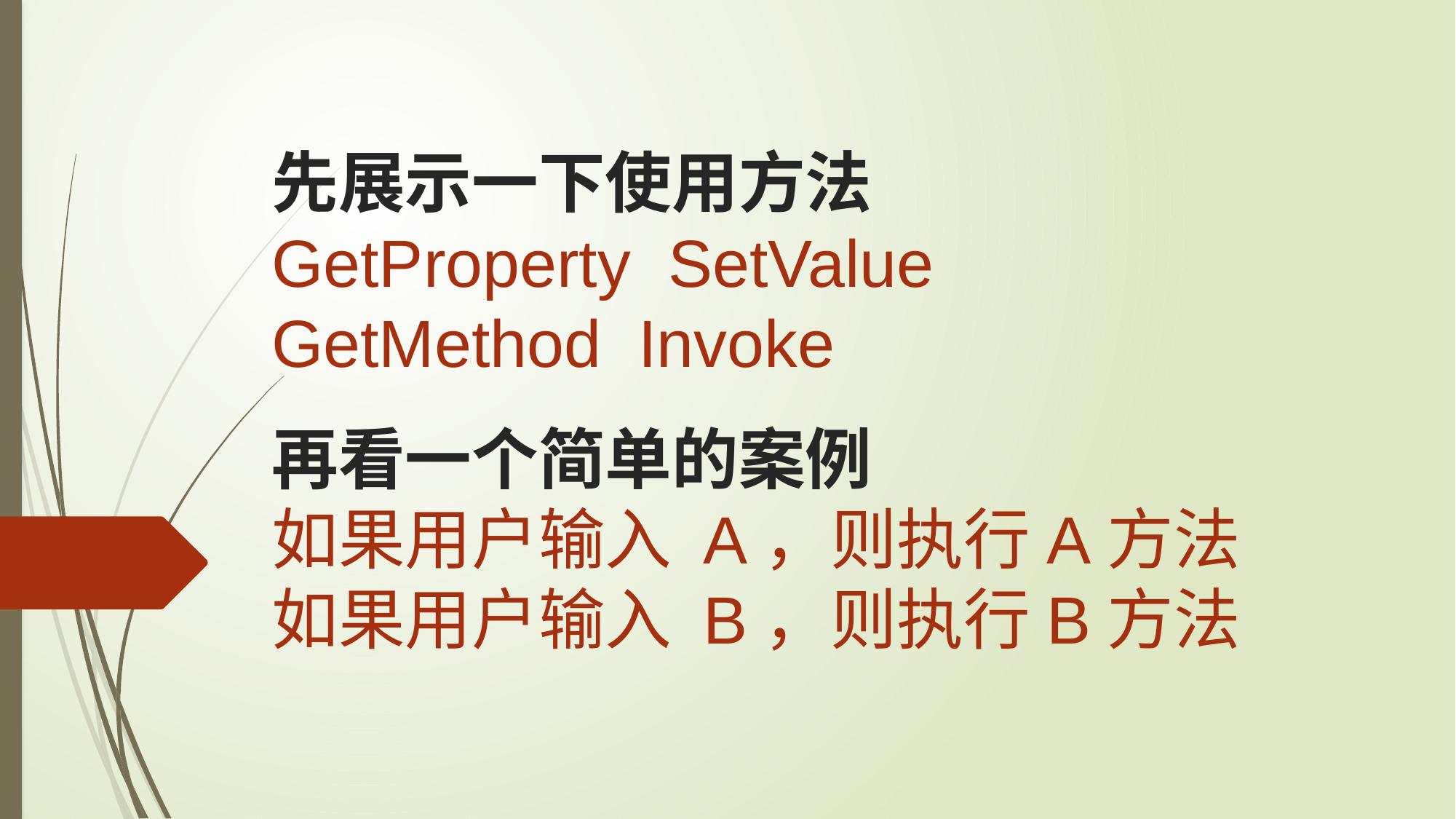

先展示一下使用方法
GetProperty  SetValue
GetMethod  Invoke

再看一个简单的案例
如果用户输入 A，则执行A方法
如果用户输入 B，则执行B方法